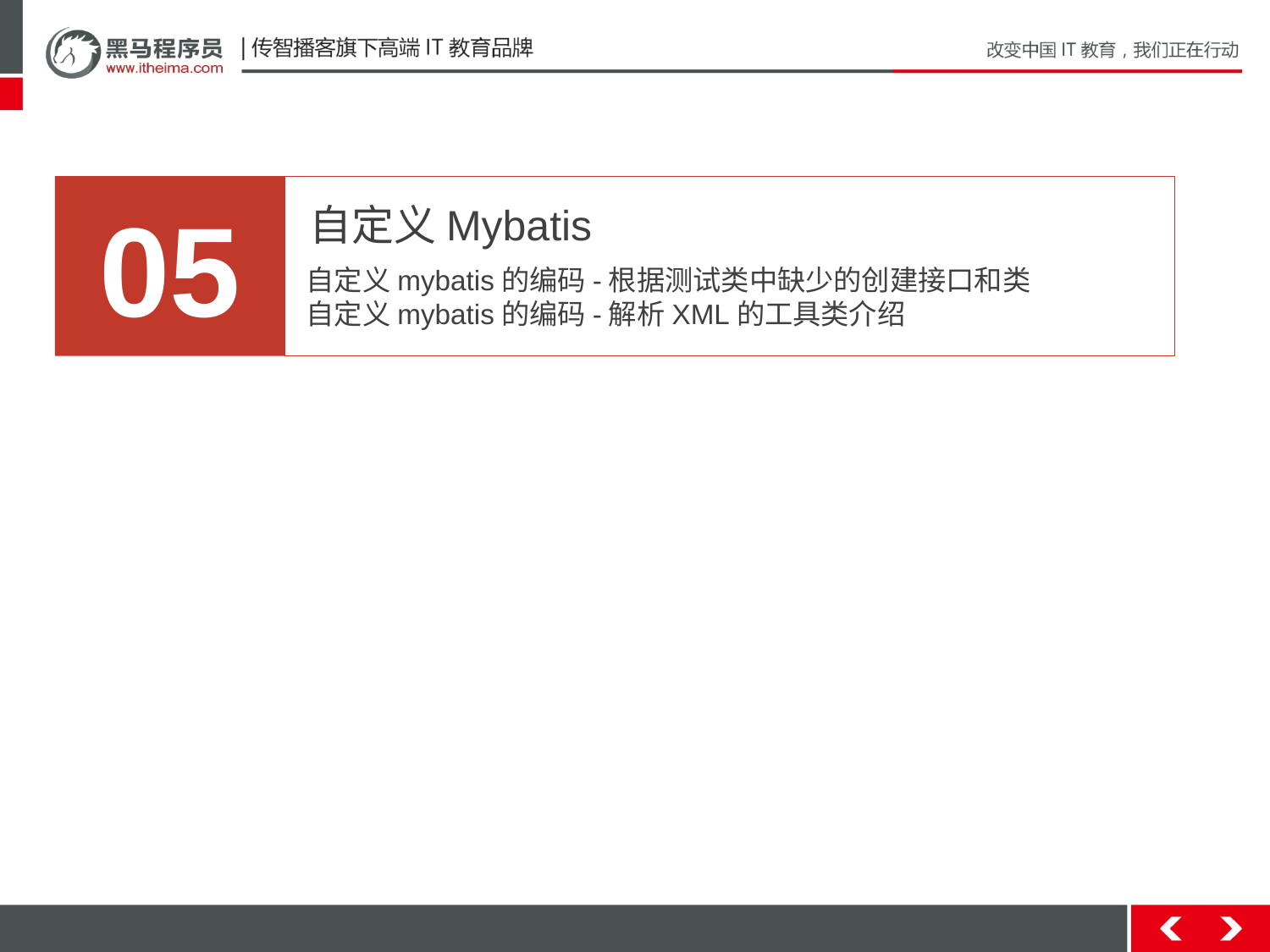

05
自定义Mybatis
自定义mybatis的编码-根据测试类中缺少的创建接口和类
自定义mybatis的编码-解析XML的工具类介绍